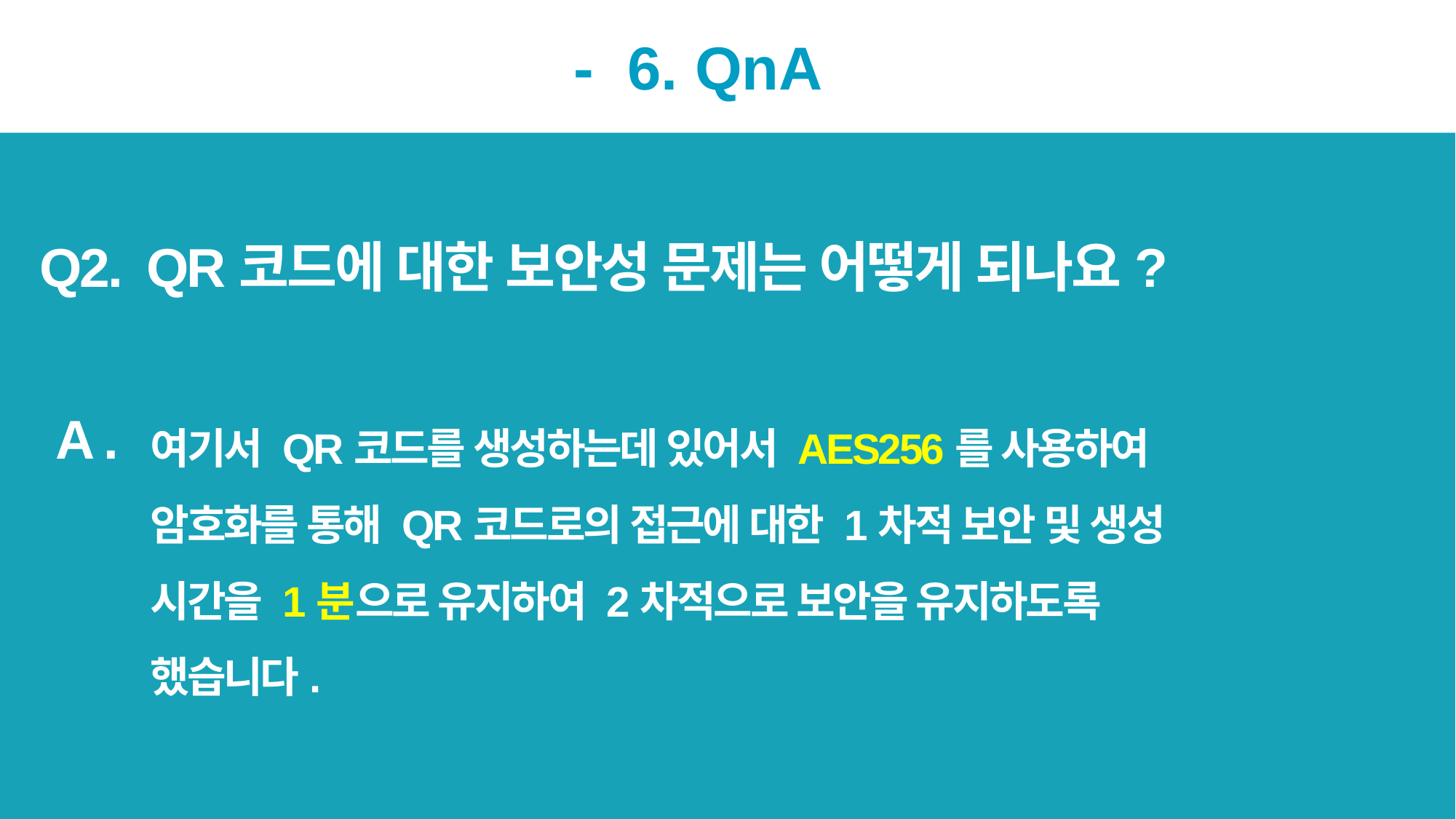

-  6. QnA
Q2.  QR코드에 대한 보안성 문제는 어떻게 되나요?
여기서 QR코드를 생성하는데 있어서 AES256를 사용하여 암호화를 통해 QR코드로의 접근에 대한 1차적 보안 및 생성 시간을 1분으로 유지하여 2차적으로 보안을 유지하도록 했습니다.
A .